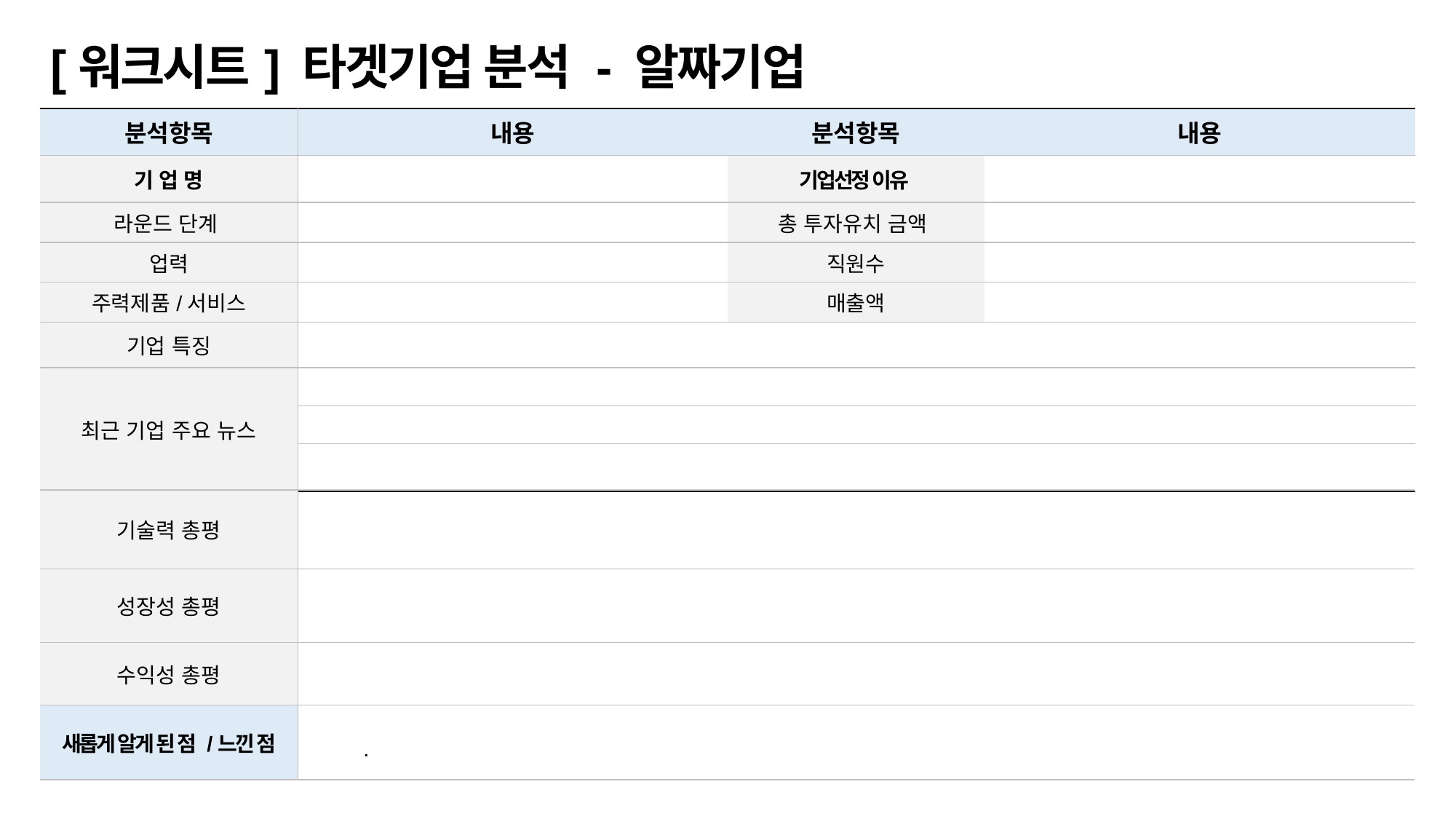

# [워크시트] 타겟기업 분석 - 알짜기업
| 분석항목 | 내용 | 분석항목 | 내용 |
| --- | --- | --- | --- |
| 기 업 명 |  | 기업선정 이유 |  |
| 라운드 단계 |  | 총 투자유치 금액 |  |
| 업력 |  | 직원수 |  |
| 주력제품/서비스 |  | 매출액 |  |
| 기업 특징 |  |  |  |
| 최근 기업 주요 뉴스 |  |  |  |
|  |  |  |  |
|  |  |  |  |
| 기술력 총평 |  |
| --- | --- |
| 성장성 총평 |  |
| 수익성 총평 |  |
| 새롭게 알게 된 점 /느낀 점 | . |